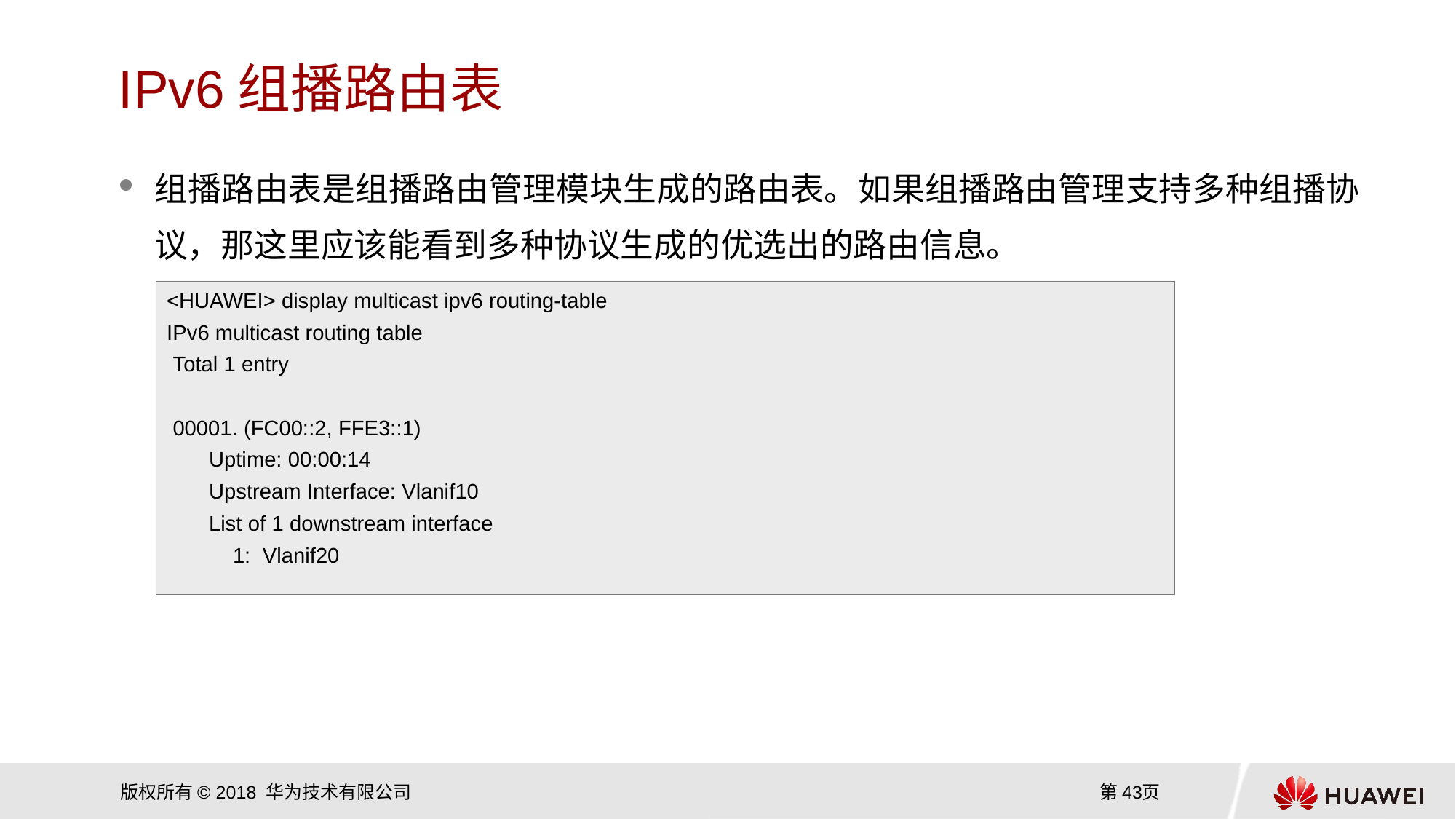

# IPv6组播路由表
组播路由表是组播路由管理模块生成的路由表。如果组播路由管理支持多种组播协议，那这里应该能看到多种协议生成的优选出的路由信息。
<HUAWEI> display multicast ipv6 routing-table
IPv6 multicast routing table
 Total 1 entry

 00001. (FC00::2, FFE3::1)
       Uptime: 00:00:14
       Upstream Interface: Vlanif10
       List of 1 downstream interface
           1:  Vlanif20